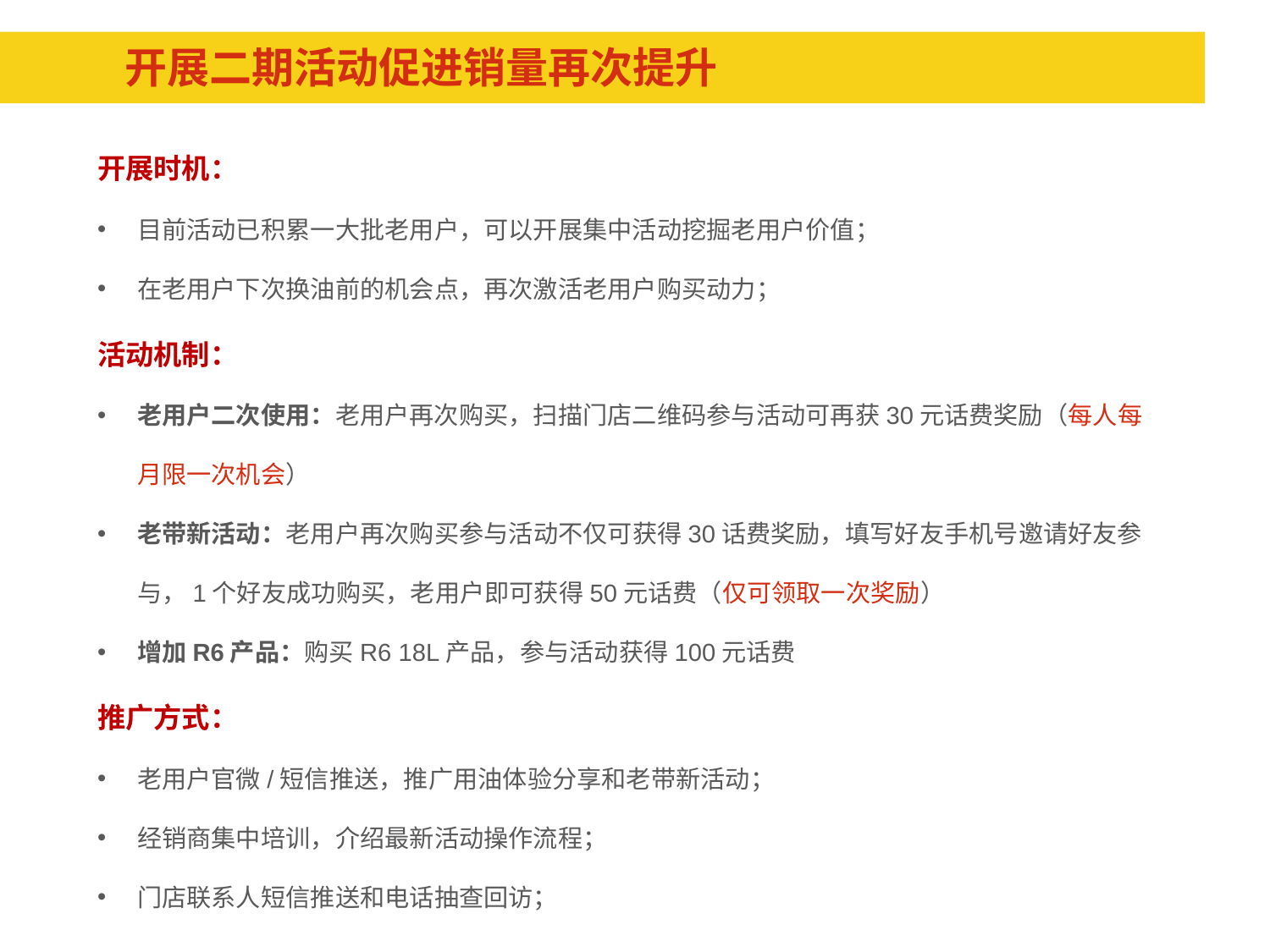

# 开展二期活动促进销量再次提升
开展时机：
目前活动已积累一大批老用户，可以开展集中活动挖掘老用户价值；
在老用户下次换油前的机会点，再次激活老用户购买动力；
活动机制：
老用户二次使用：老用户再次购买，扫描门店二维码参与活动可再获30元话费奖励（每人每月限一次机会）
老带新活动：老用户再次购买参与活动不仅可获得30话费奖励，填写好友手机号邀请好友参与，1个好友成功购买，老用户即可获得50元话费（仅可领取一次奖励）
增加R6产品：购买R6 18L产品，参与活动获得100元话费
推广方式：
老用户官微/短信推送，推广用油体验分享和老带新活动；
经销商集中培训，介绍最新活动操作流程；
门店联系人短信推送和电话抽查回访；